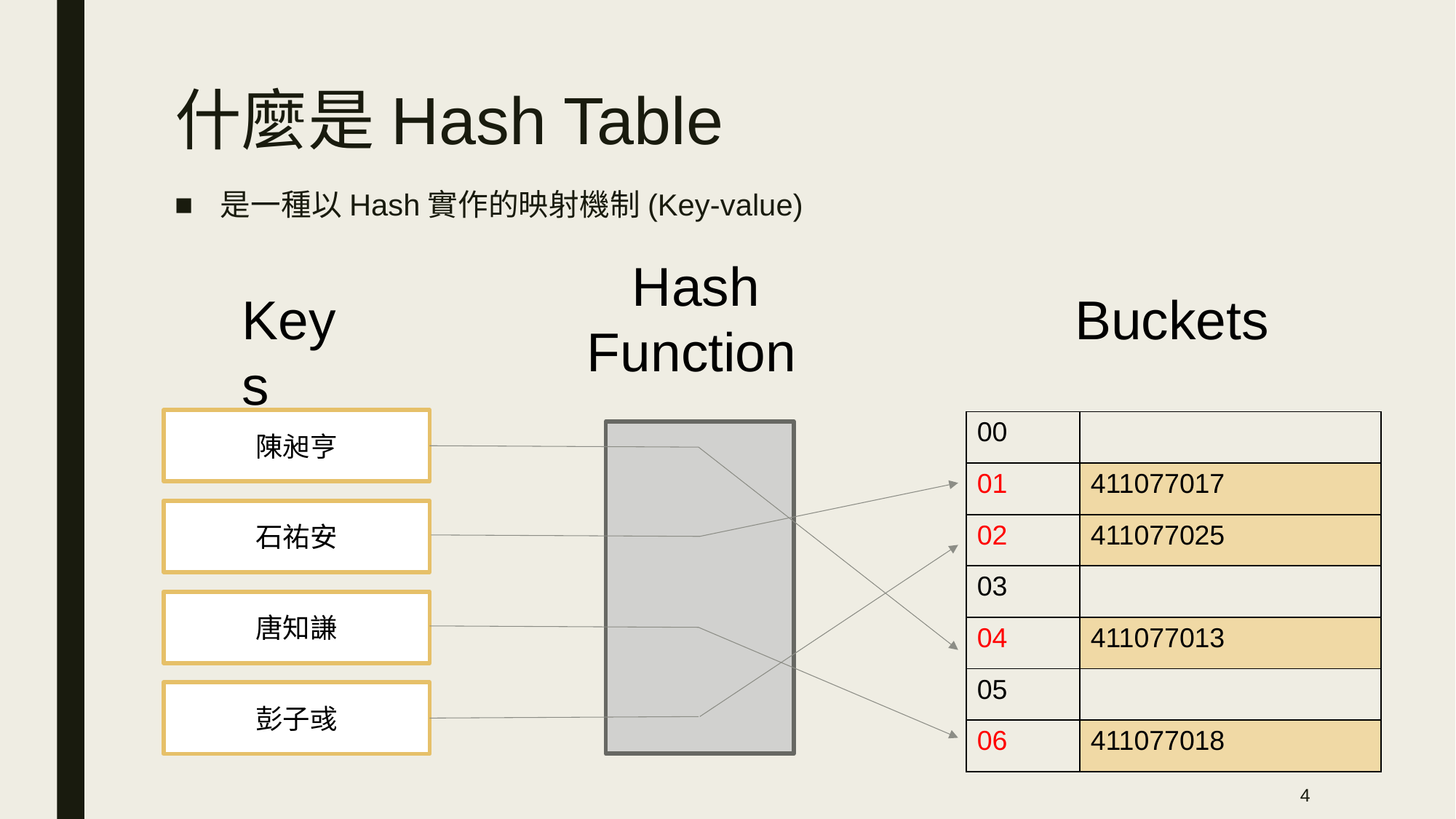

# 什麼是Hash Table
是一種以Hash實作的映射機制(Key-value)
   Hash Function
Keys
Buckets
陳昶亨
石祐安
唐知謙
彭子彧
| 00 |  |
| --- | --- |
| 01 | 411077017 |
| 02 | 411077025 |
| 03 |  |
| 04 | 411077013 |
| 05 |  |
| 06 | 411077018 |

4